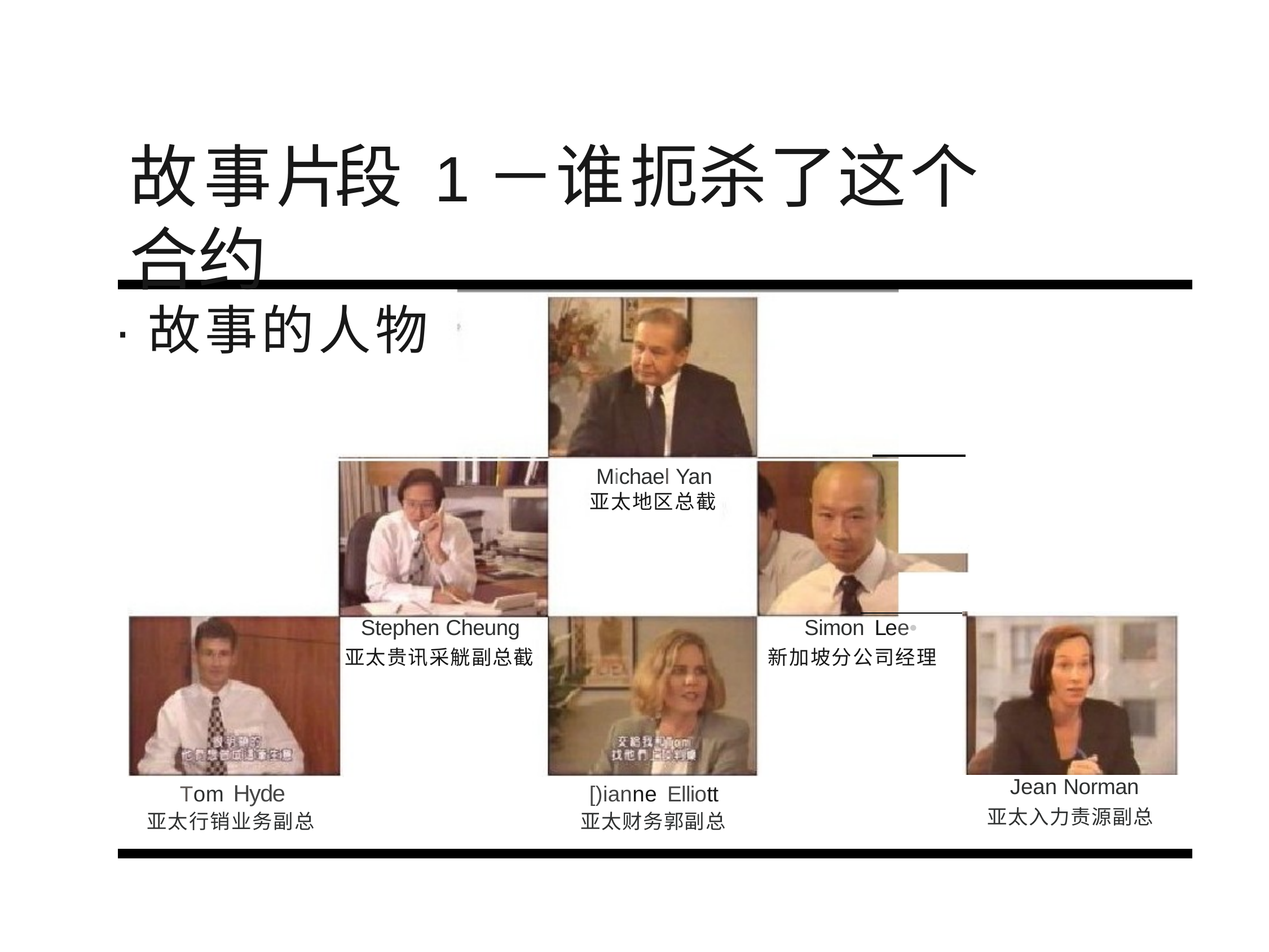

# 故事片段 1－谁扼杀了这个合约

·故事的人物

Michael Yan
亚太地区总截
Stephen Cheung
亚太贵讯采觥副总截
Simon Lee•
新加坡分公司经理

Jean Norman
亚太入力责源副总
Tom Hyde
亚太行销业务副总
[)ianne Elliott
亚太财务郭副总